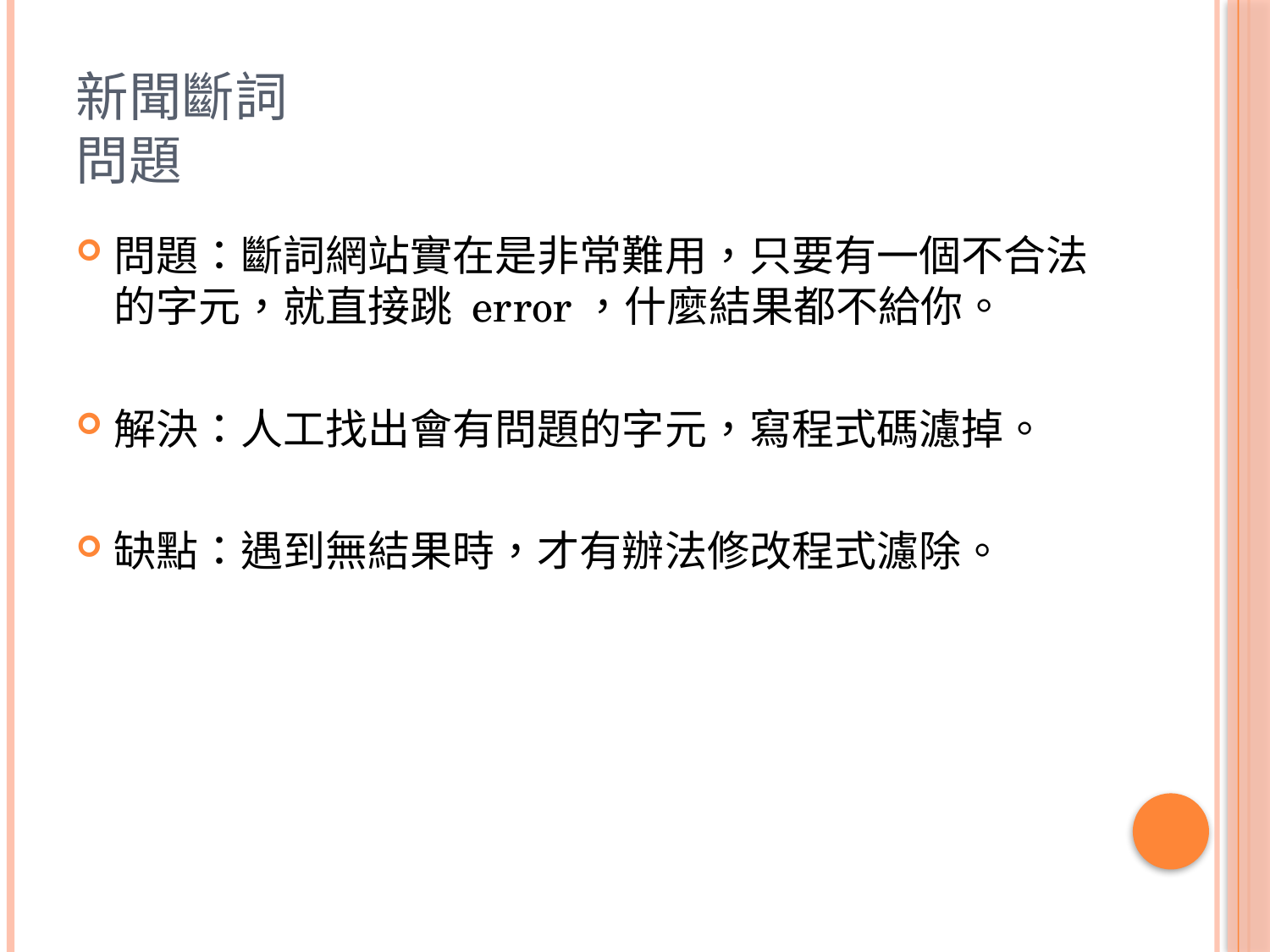

# 新聞斷詞 問題
問題：斷詞網站實在是非常難用，只要有一個不合法的字元，就直接跳 error，什麼結果都不給你。

解決：人工找出會有問題的字元，寫程式碼濾掉。

缺點：遇到無結果時，才有辦法修改程式濾除。